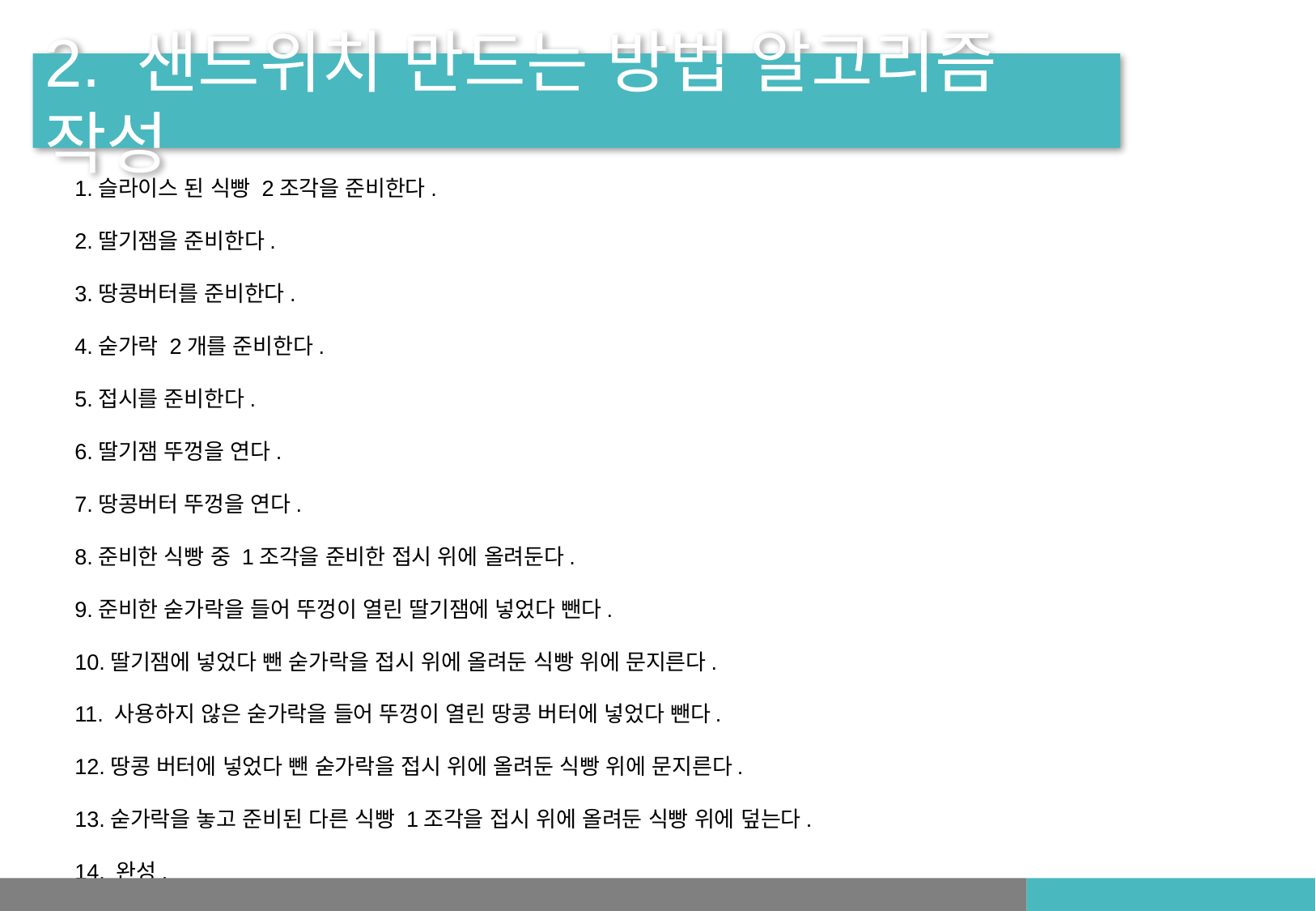

2. 샌드위치 만드는 방법 알고리즘 작성
1.슬라이스 된 식빵 2조각을 준비한다.
2.딸기잼을 준비한다.
3.땅콩버터를 준비한다.
4.숟가락 2개를 준비한다.
5.접시를 준비한다.
6.딸기잼 뚜껑을 연다.
7.땅콩버터 뚜껑을 연다.
8.준비한 식빵 중 1조각을 준비한 접시 위에 올려둔다.
9.준비한 숟가락을 들어 뚜껑이 열린 딸기잼에 넣었다 뺀다.
10.딸기잼에 넣었다 뺀 숟가락을 접시 위에 올려둔 식빵 위에 문지른다.
11. 사용하지 않은 숟가락을 들어 뚜껑이 열린 땅콩 버터에 넣었다 뺀다.
12.땅콩 버터에 넣었다 뺀 숟가락을 접시 위에 올려둔 식빵 위에 문지른다.
13.숟가락을 놓고 준비된 다른 식빵 1조각을 접시 위에 올려둔 식빵 위에 덮는다.
14. 완성.